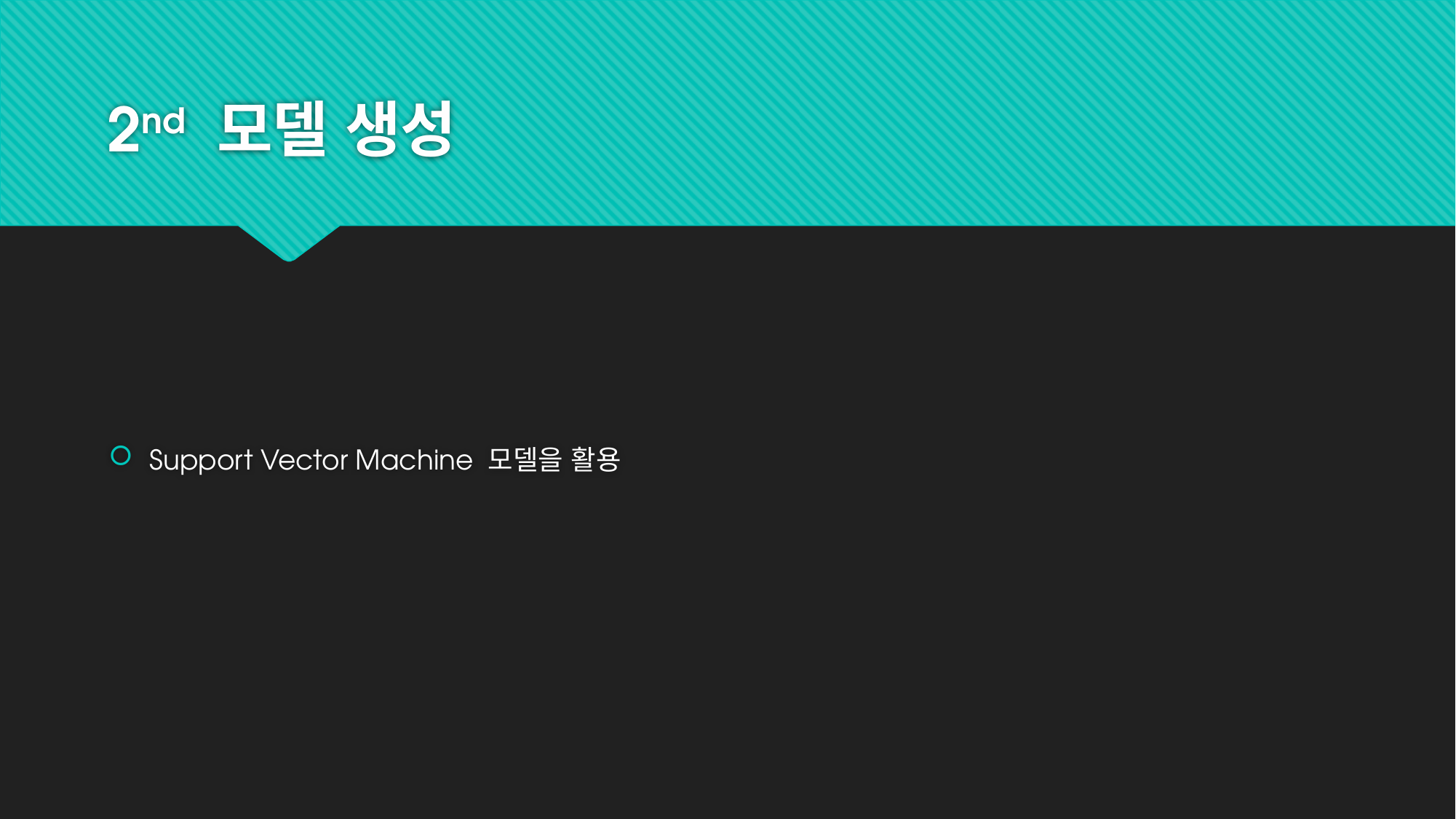

# 2nd 모델 생성
Support Vector Machine 모델을 활용